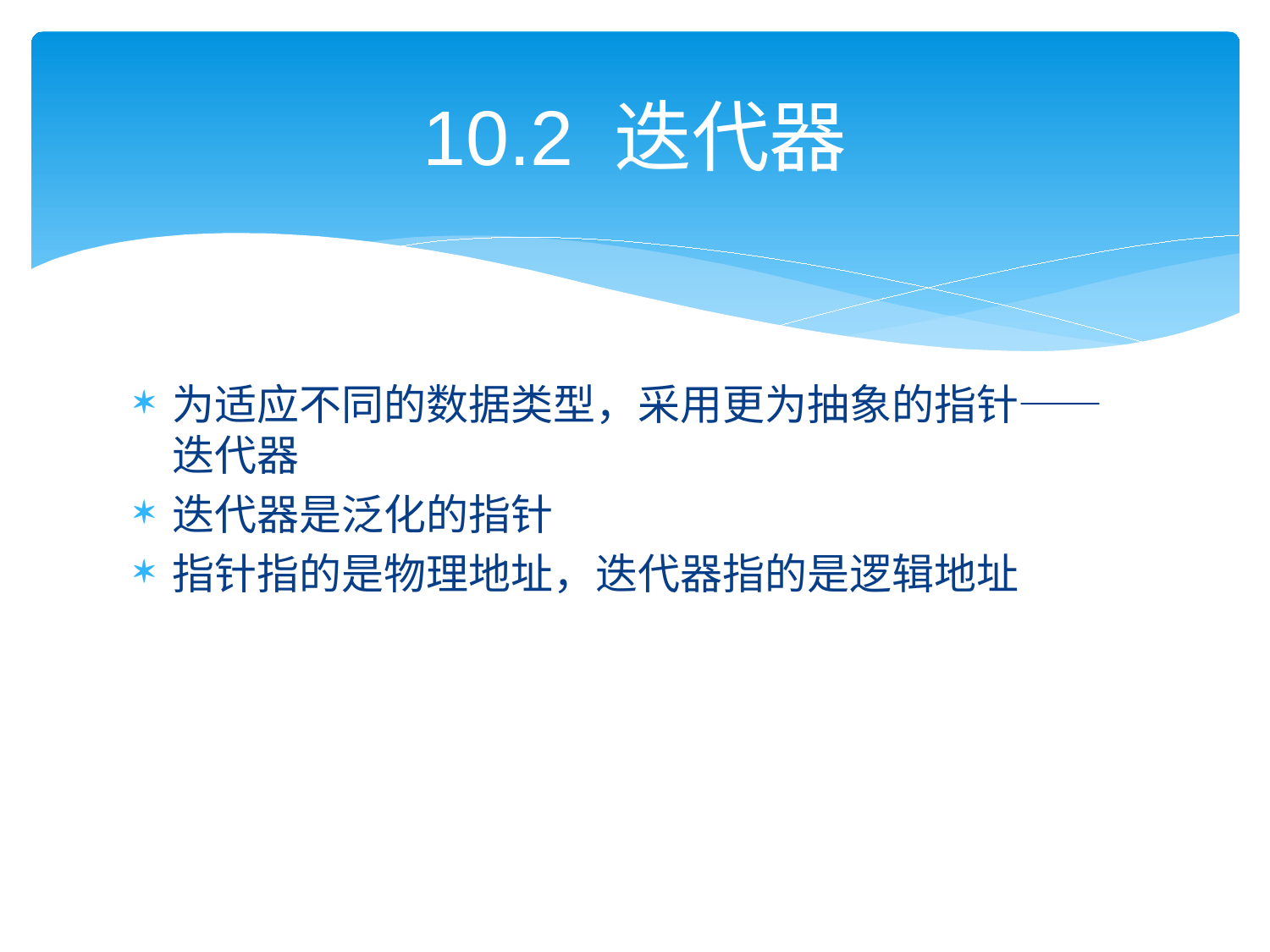

# 10.2 迭代器
为适应不同的数据类型，采用更为抽象的指针——迭代器
迭代器是泛化的指针
指针指的是物理地址，迭代器指的是逻辑地址